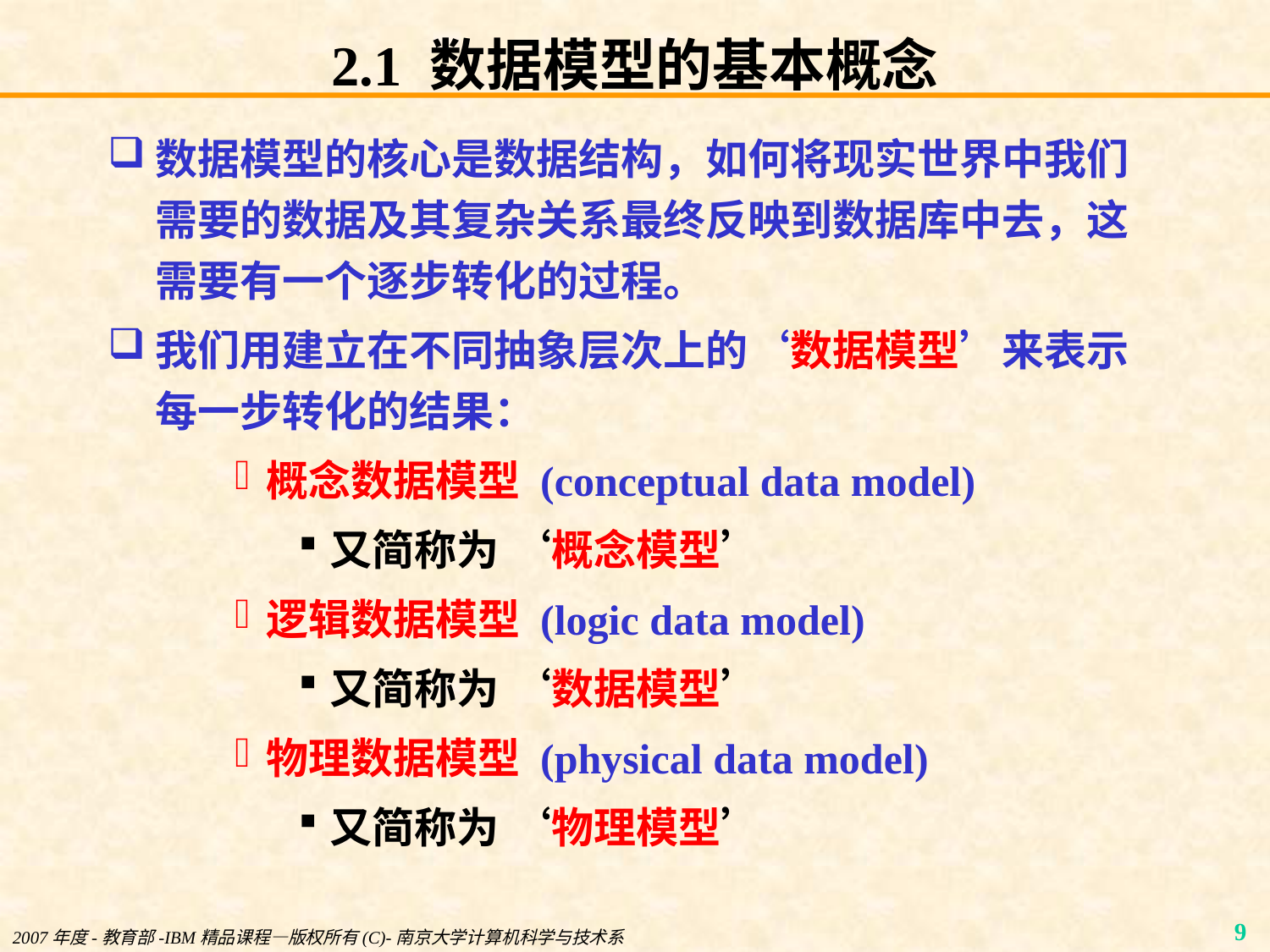

# 2.1 数据模型的基本概念
数据模型的核心是数据结构，如何将现实世界中我们需要的数据及其复杂关系最终反映到数据库中去，这需要有一个逐步转化的过程。
我们用建立在不同抽象层次上的‘数据模型’来表示每一步转化的结果：
概念数据模型 (conceptual data model)
又简称为 ‘概念模型’
逻辑数据模型 (logic data model)
又简称为 ‘数据模型’
物理数据模型 (physical data model)
又简称为 ‘物理模型’
9
2007年度-教育部-IBM精品课程—版权所有(C)-南京大学计算机科学与技术系